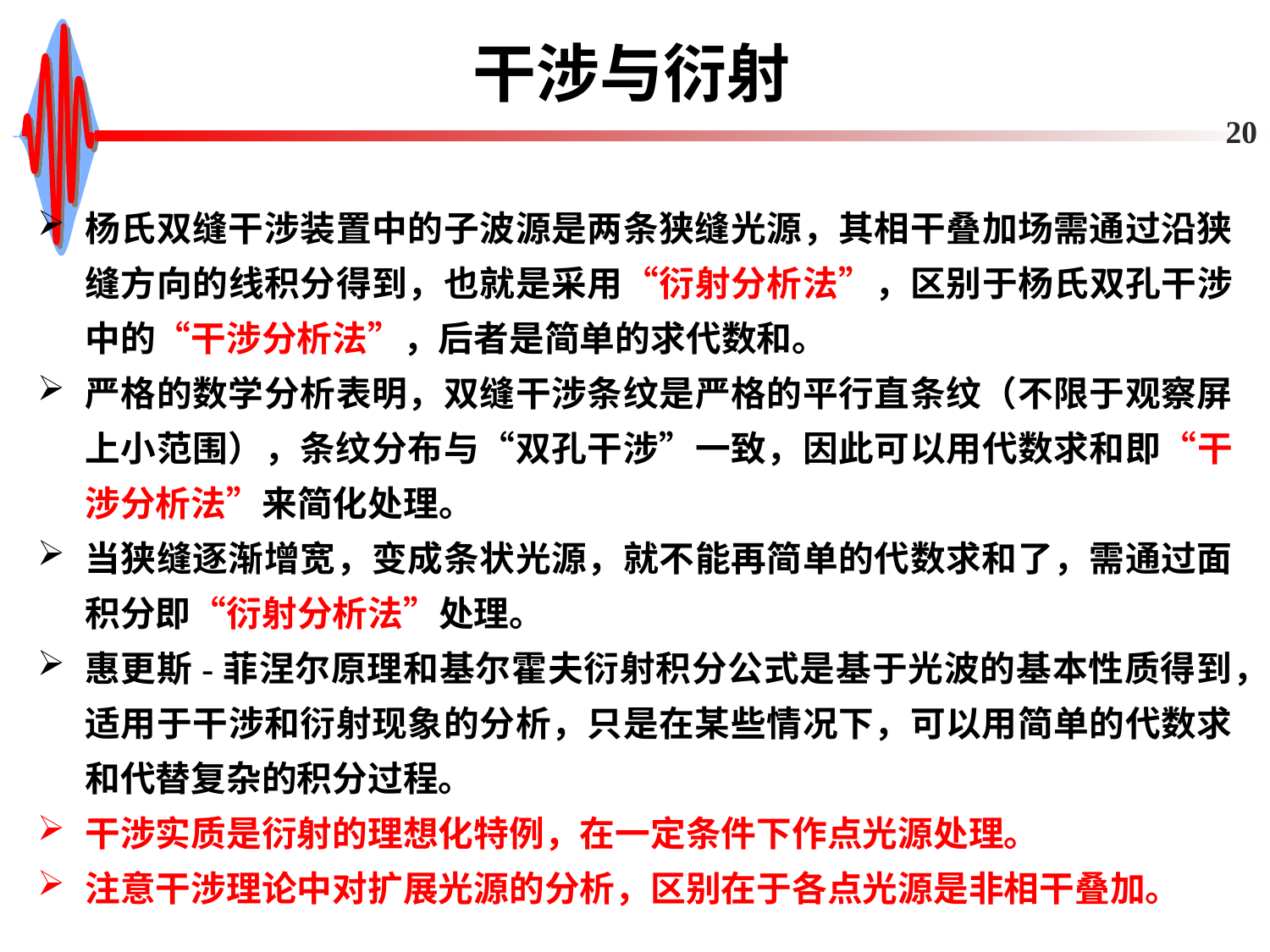

# 干涉与衍射
20
杨氏双缝干涉装置中的子波源是两条狭缝光源，其相干叠加场需通过沿狭缝方向的线积分得到，也就是采用“衍射分析法”，区别于杨氏双孔干涉中的“干涉分析法”，后者是简单的求代数和。
严格的数学分析表明，双缝干涉条纹是严格的平行直条纹（不限于观察屏上小范围），条纹分布与“双孔干涉”一致，因此可以用代数求和即“干涉分析法”来简化处理。
当狭缝逐渐增宽，变成条状光源，就不能再简单的代数求和了，需通过面积分即“衍射分析法”处理。
惠更斯-菲涅尔原理和基尔霍夫衍射积分公式是基于光波的基本性质得到，适用于干涉和衍射现象的分析，只是在某些情况下，可以用简单的代数求和代替复杂的积分过程。
干涉实质是衍射的理想化特例，在一定条件下作点光源处理。
注意干涉理论中对扩展光源的分析，区别在于各点光源是非相干叠加。